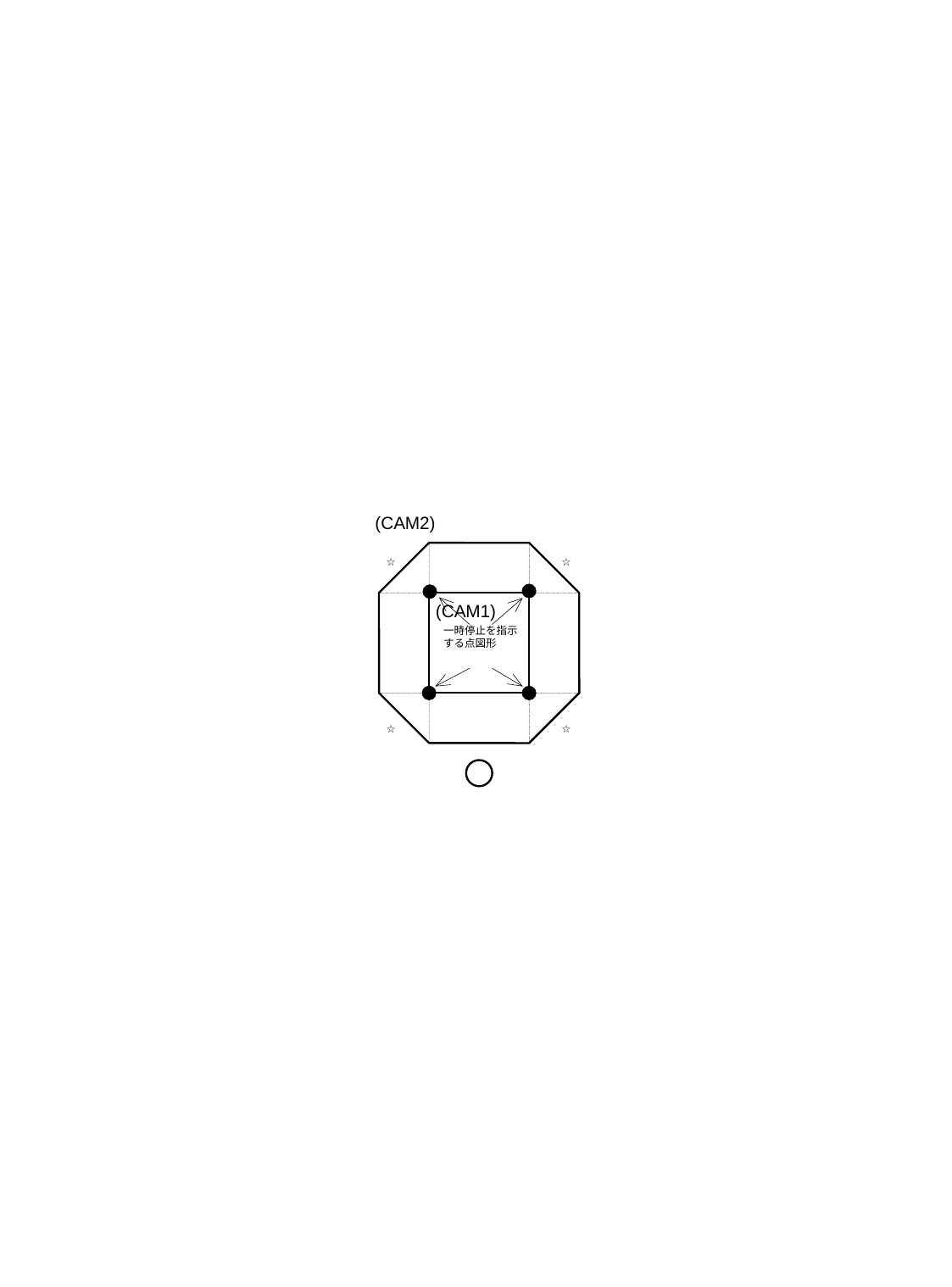

(CAM2)

☆
☆

(CAM1)
一時停止を指示
する点図形

☆
☆